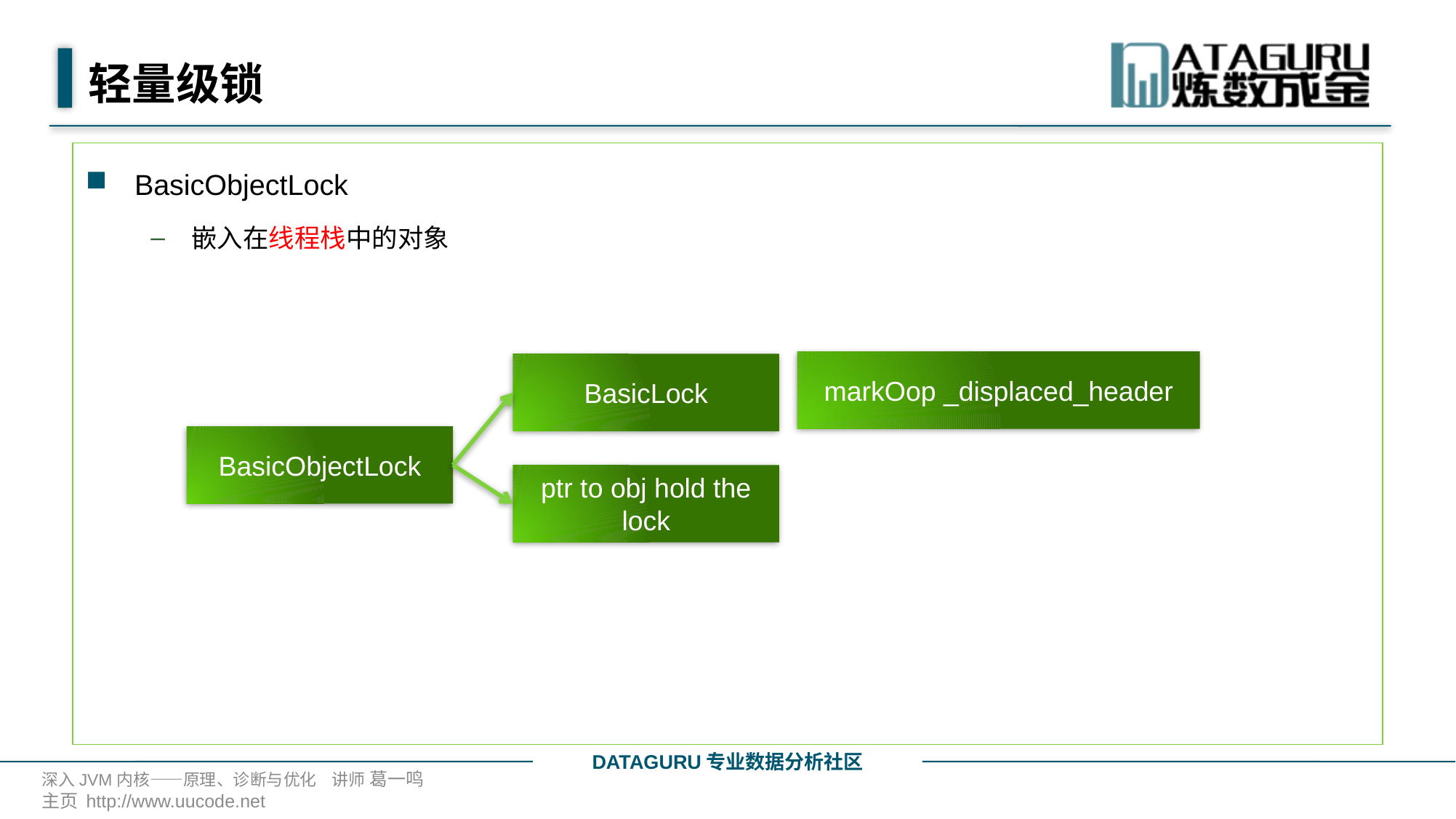

# 轻量级锁
BasicObjectLock
嵌入在线程栈中的对象

markOop _displaced_header
BasicLock
BasicObjectLock
ptr to obj hold the lock